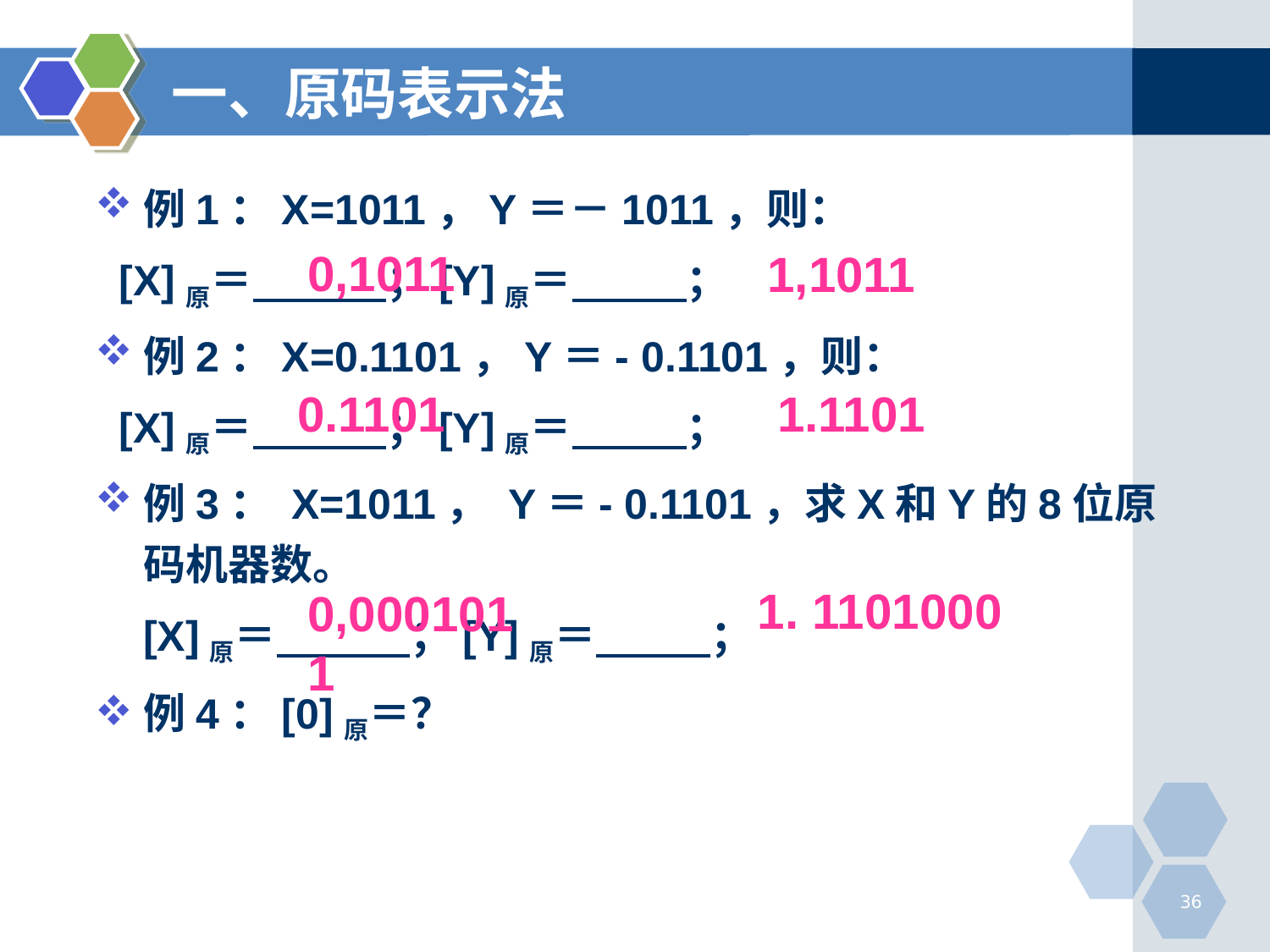

# 一、原码表示法
例1：X=1011，Y＝－1011，则：
  [X]原＝              ；[Y]原＝            ；
例2：X=0.1101，Y＝- 0.1101，则：
  [X]原＝              ；[Y]原＝            ；
例3： X=1011， Y＝- 0.1101，求X和Y的8位原码机器数。
	[X]原＝              ；[Y]原＝            ；
例4：[0]原＝？
0,1011
1,1011
0.1101
1.1101
1. 1101000
0,0001011
36